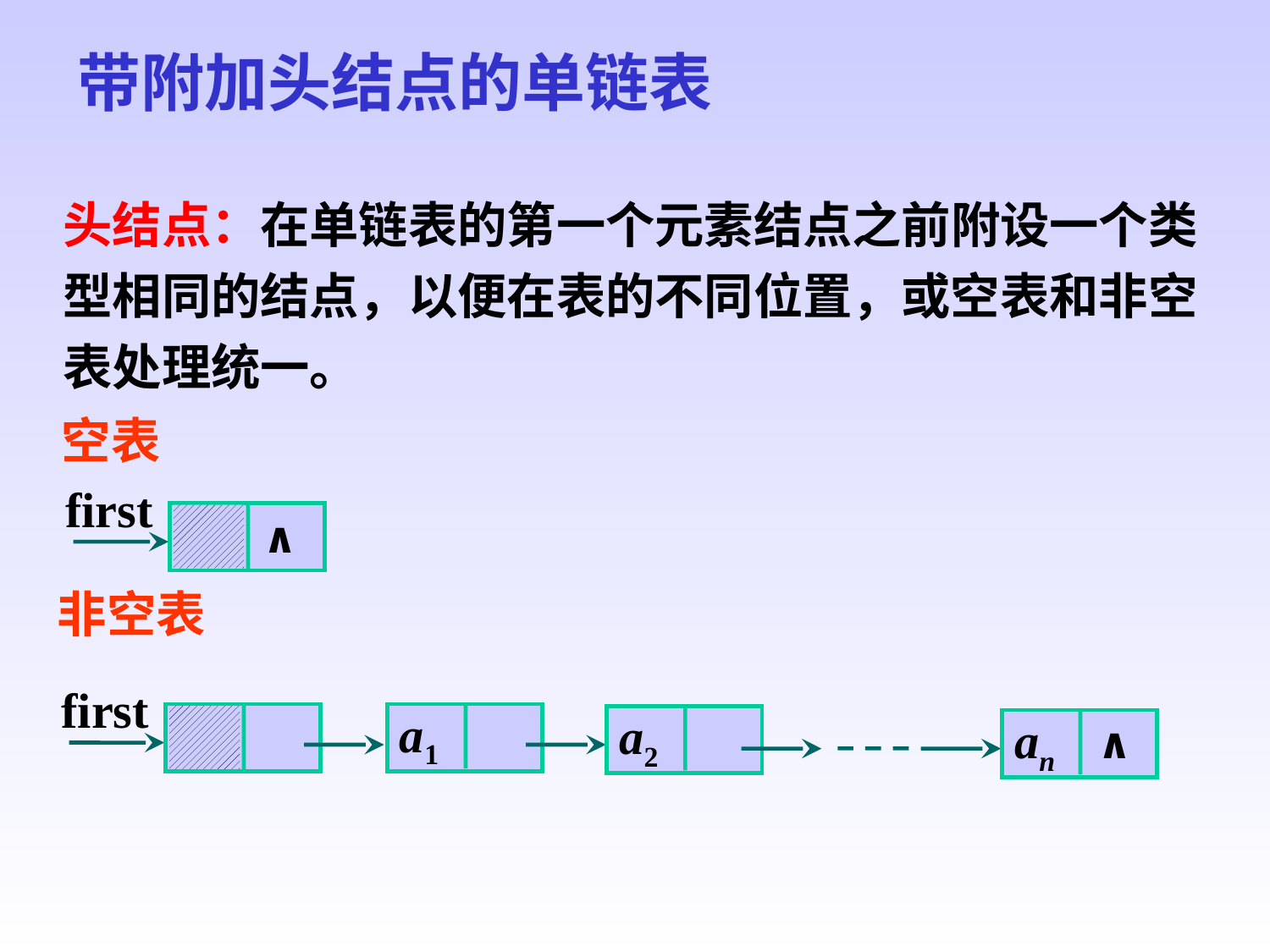

带附加头结点的单链表
头结点：在单链表的第一个元素结点之前附设一个类型相同的结点，以便在表的不同位置，或空表和非空表处理统一。
空表
first

∧

非空表
first

a1

a2

∧
an